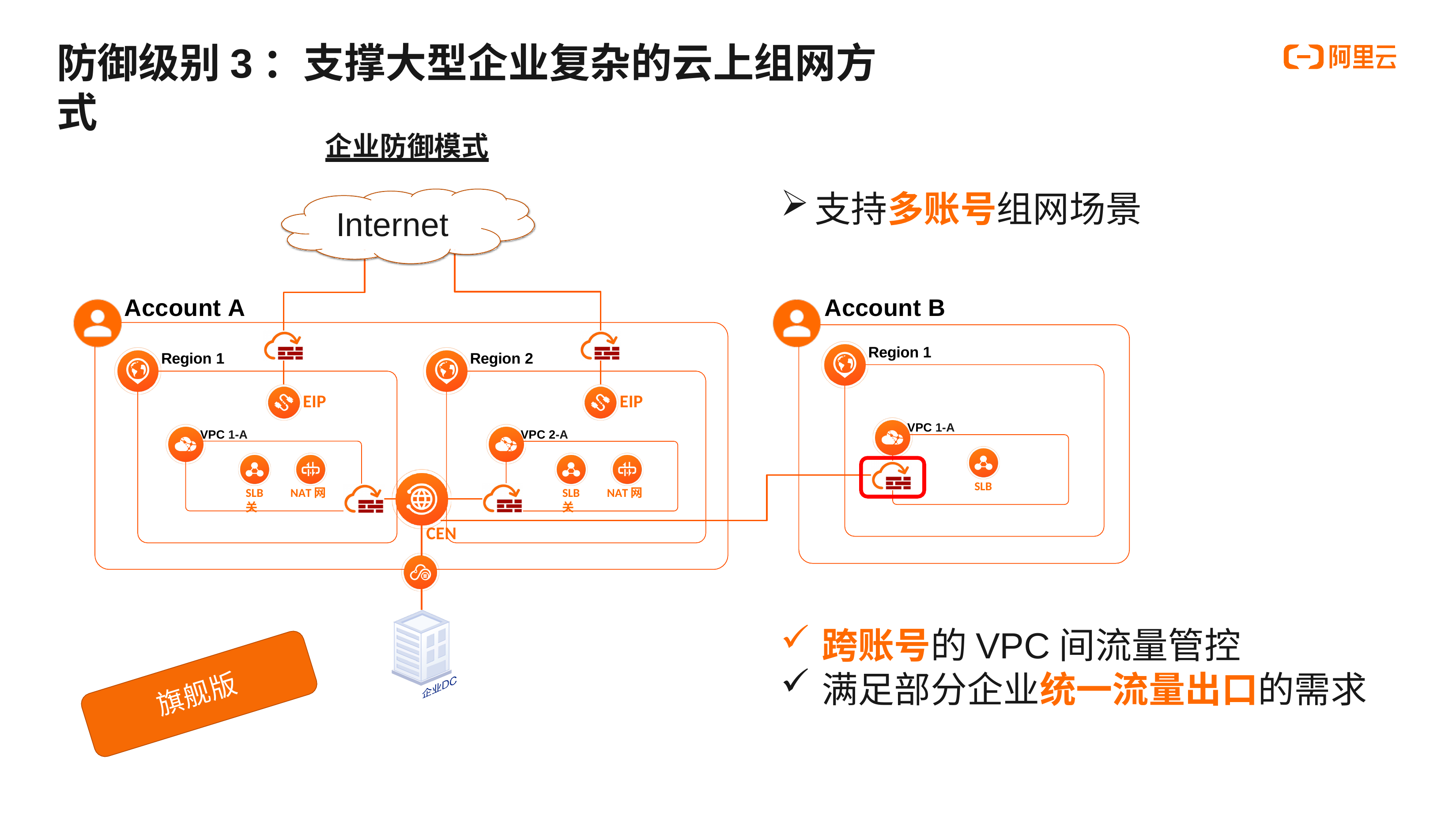

# 防御级别3：支撑大型企业复杂的云上组网方式
企业防御模式
支持多账号组网场景

Internet

Account A
Region 1
Account B
Region 1

Region 2

EIP
EIP

VPC 1-A

VPC 1-A
VPC 2-A

SLB

SLB	NAT网关
SLB	NAT网关

CEN

跨账号的VPC间流量管控
满足部分企业统一流量出口的需求

旗舰版